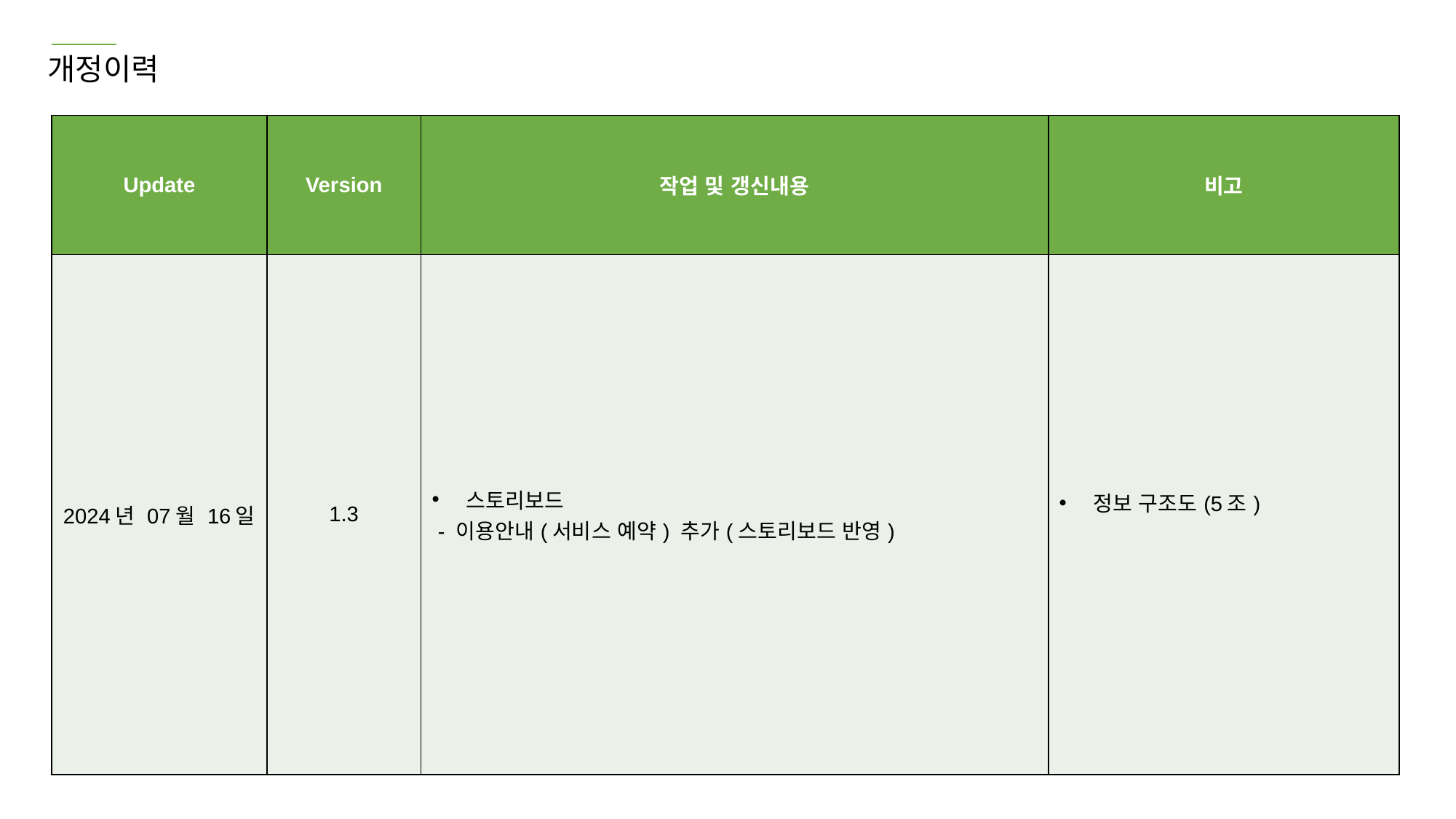

개정이력
| Update | Version | 작업 및 갱신내용 | 비고 |
| --- | --- | --- | --- |
| 2024년 07월 16일 | 1.3 | 스토리보드 - 이용안내(서비스 예약) 추가(스토리보드 반영) | 정보 구조도(5조) |